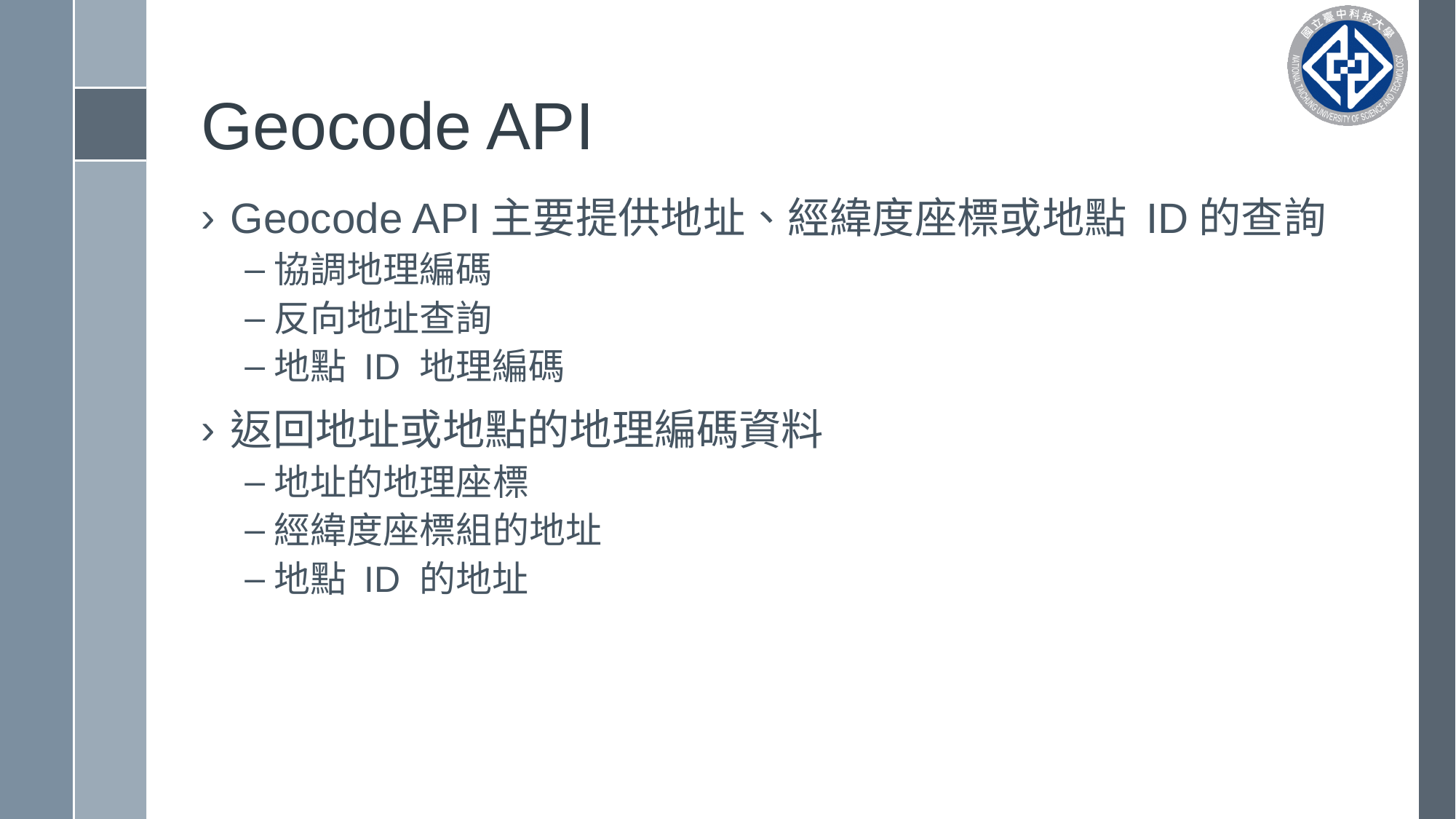

# Geocode API
Geocode API主要提供地址、經緯度座標或地點 ID的查詢
協調地理編碼
反向地址查詢
地點 ID 地理編碼
返回地址或地點的地理編碼資料
地址的地理座標
經緯度座標組的地址
地點 ID 的地址